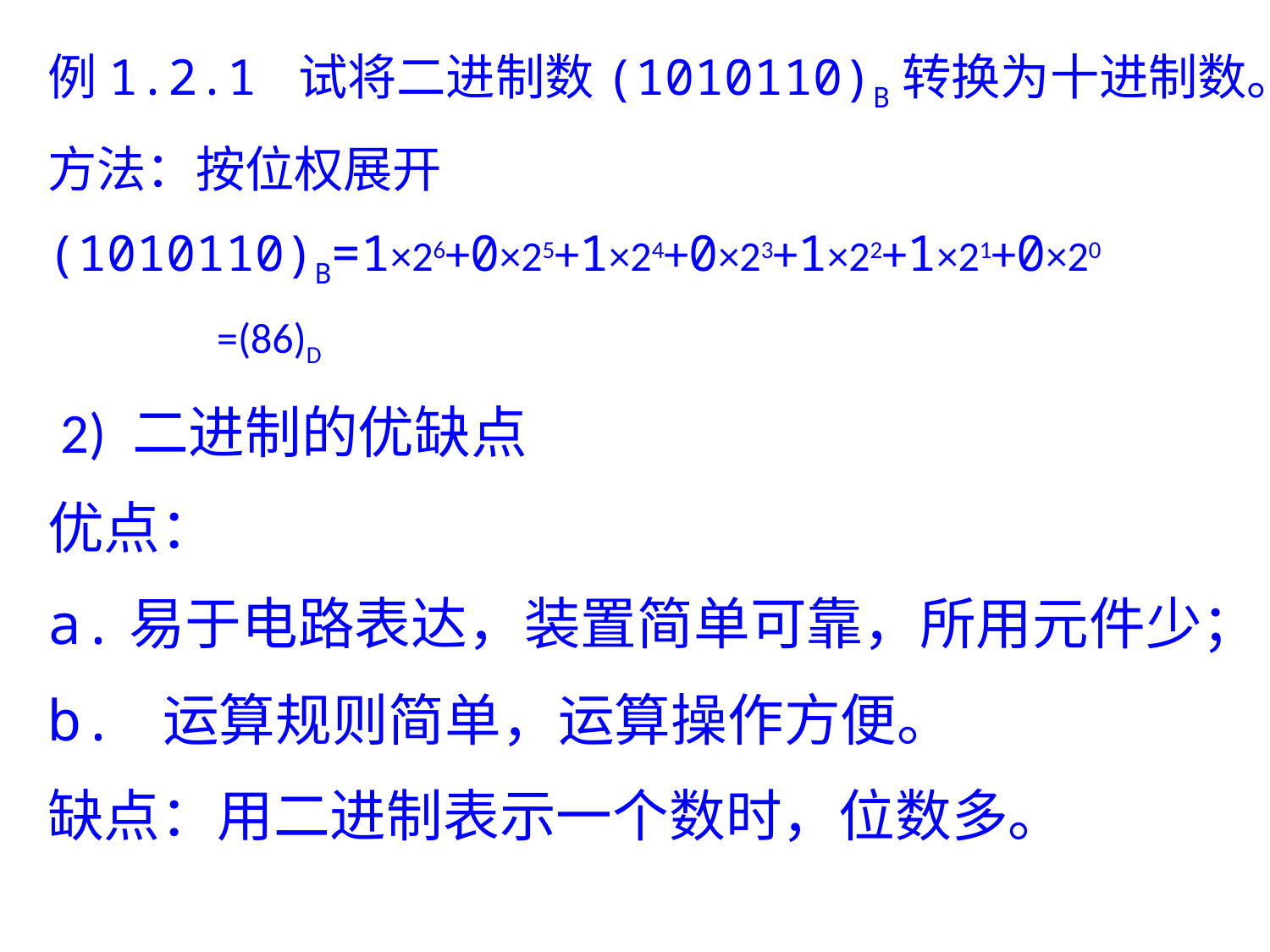

例1.2.1 试将二进制数(1010110)B转换为十进制数。
方法：按位权展开
(1010110)B=1×26+0×25+1×24+0×23+1×22+1×21+0×20
                              =(86)D
 2) 二进制的优缺点
优点：
a.易于电路表达，装置简单可靠，所用元件少；
b. 运算规则简单，运算操作方便。
缺点：用二进制表示一个数时，位数多。